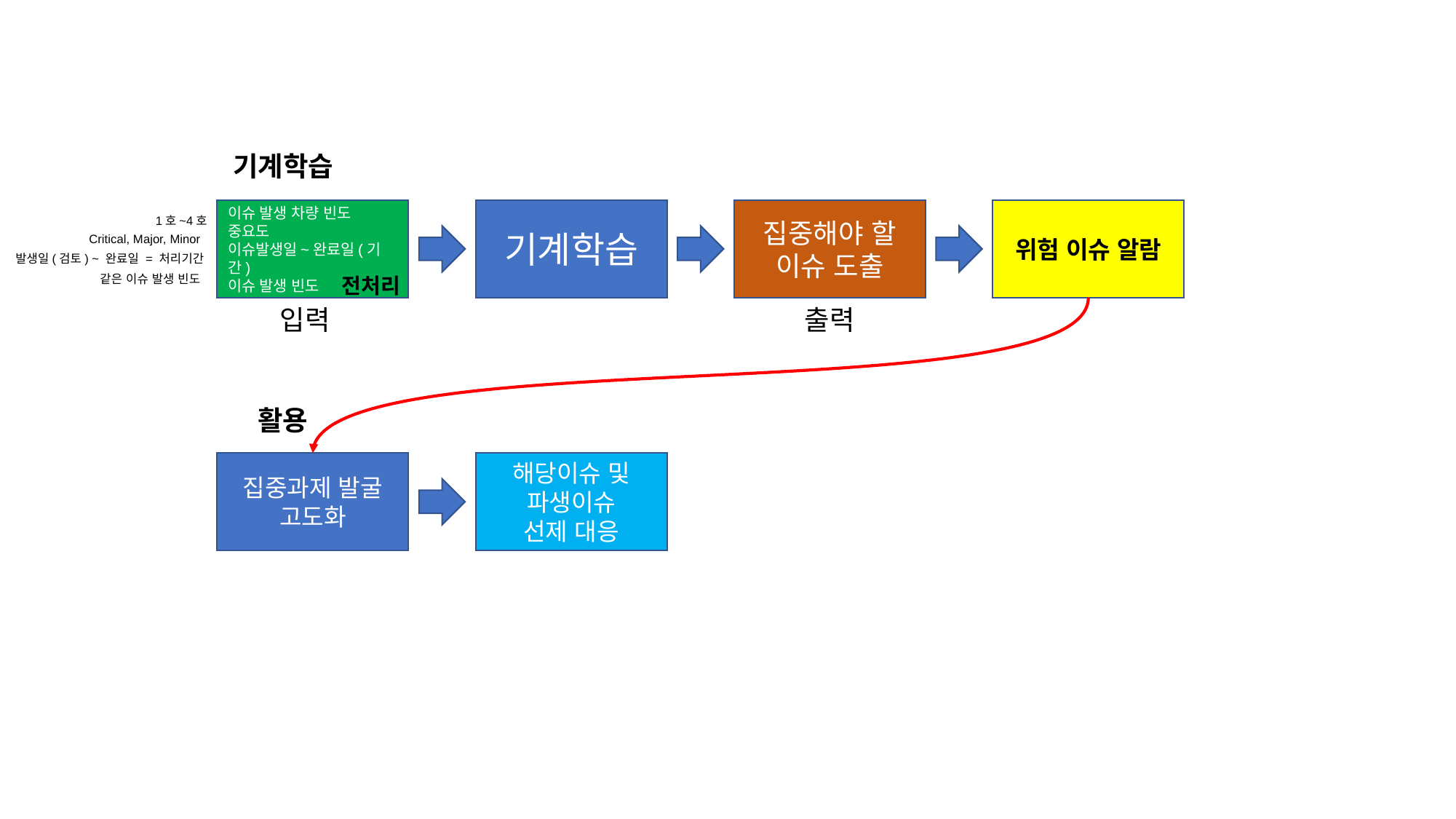

기계학습
이슈 발생 차량 빈도
중요도
이슈발생일~완료일(기간)
이슈 발생 빈도
기계학습
집중해야 할
이슈 도출
위험 이슈 알람
1호~4호
Critical, Major, Minor

발생일(검토) ~ 완료일 = 처리기간
같은 이슈 발생 빈도
전처리
입력
출력
활용
집중과제 발굴
고도화
해당이슈 및
파생이슈
선제 대응